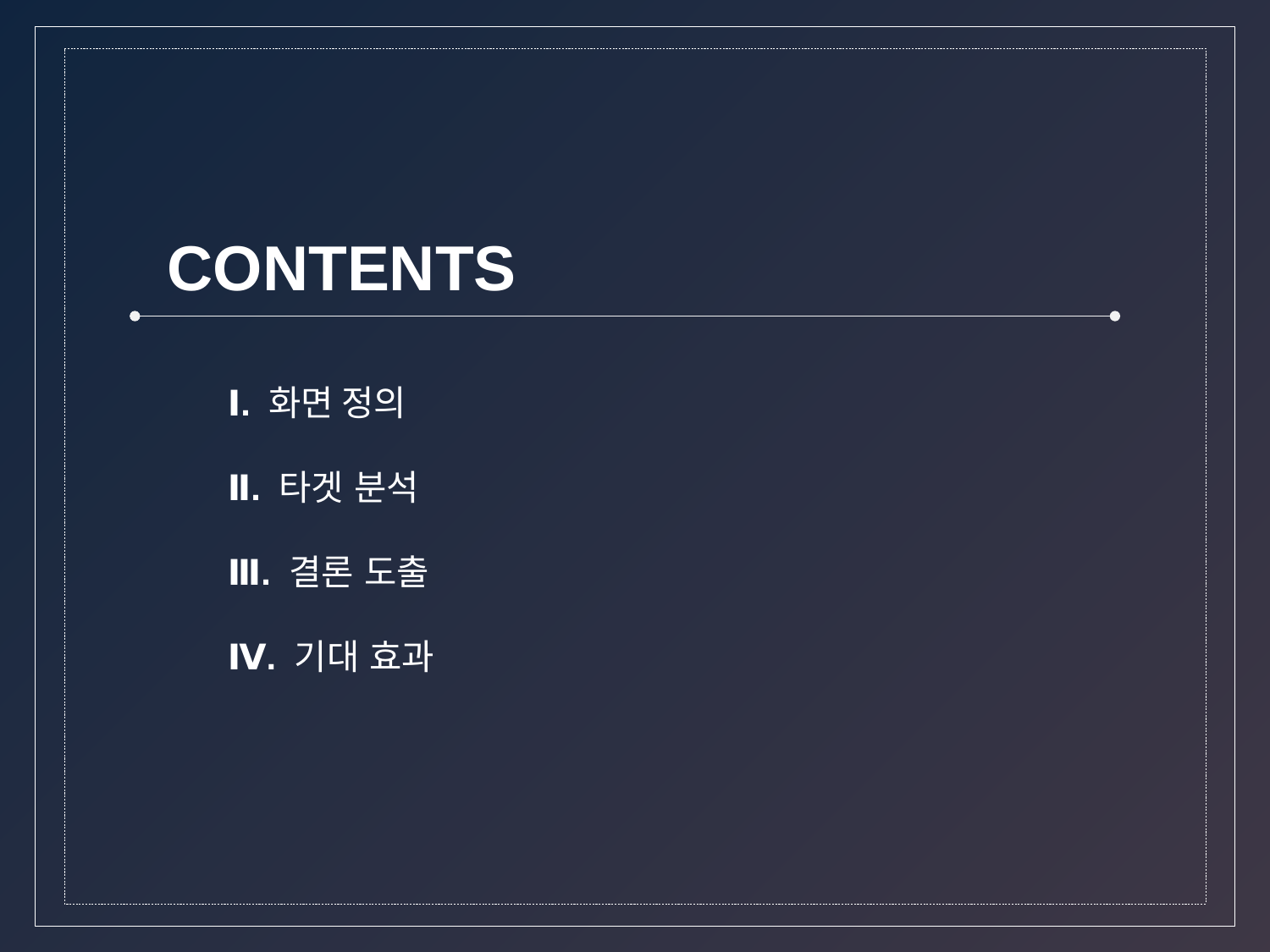

CONTENTS

Ⅰ. 화면 정의

Ⅱ. 타겟 분석

Ⅲ. 결론 도출

Ⅳ. 기대 효과